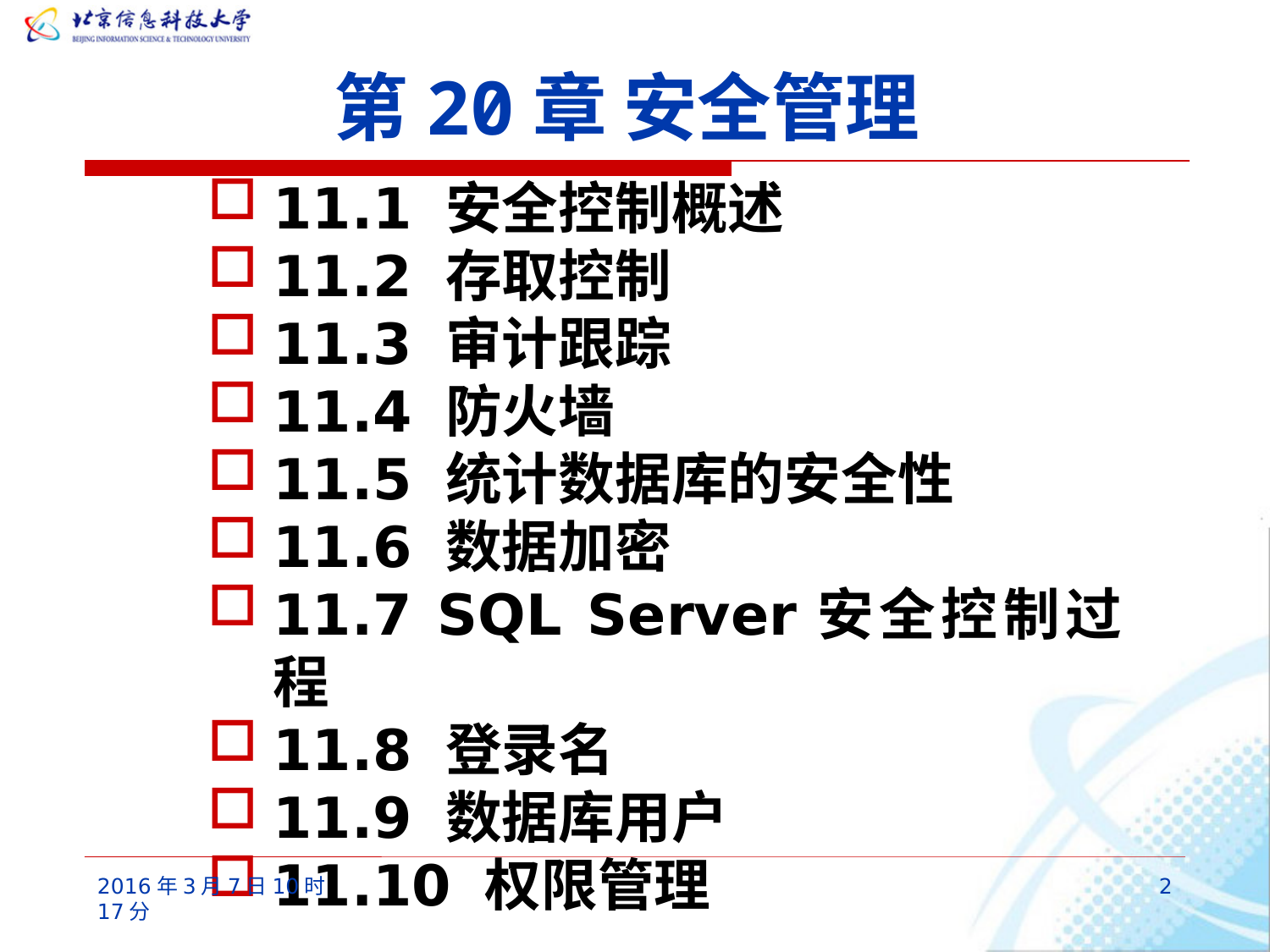

# 第20章 安全管理
11.1 安全控制概述
11.2 存取控制
11.3 审计跟踪
11.4 防火墙
11.5 统计数据库的安全性
11.6 数据加密
11.7 SQL Server安全控制过程
11.8 登录名
11.9 数据库用户
11.10 权限管理

2016年3月7日10时17分
2